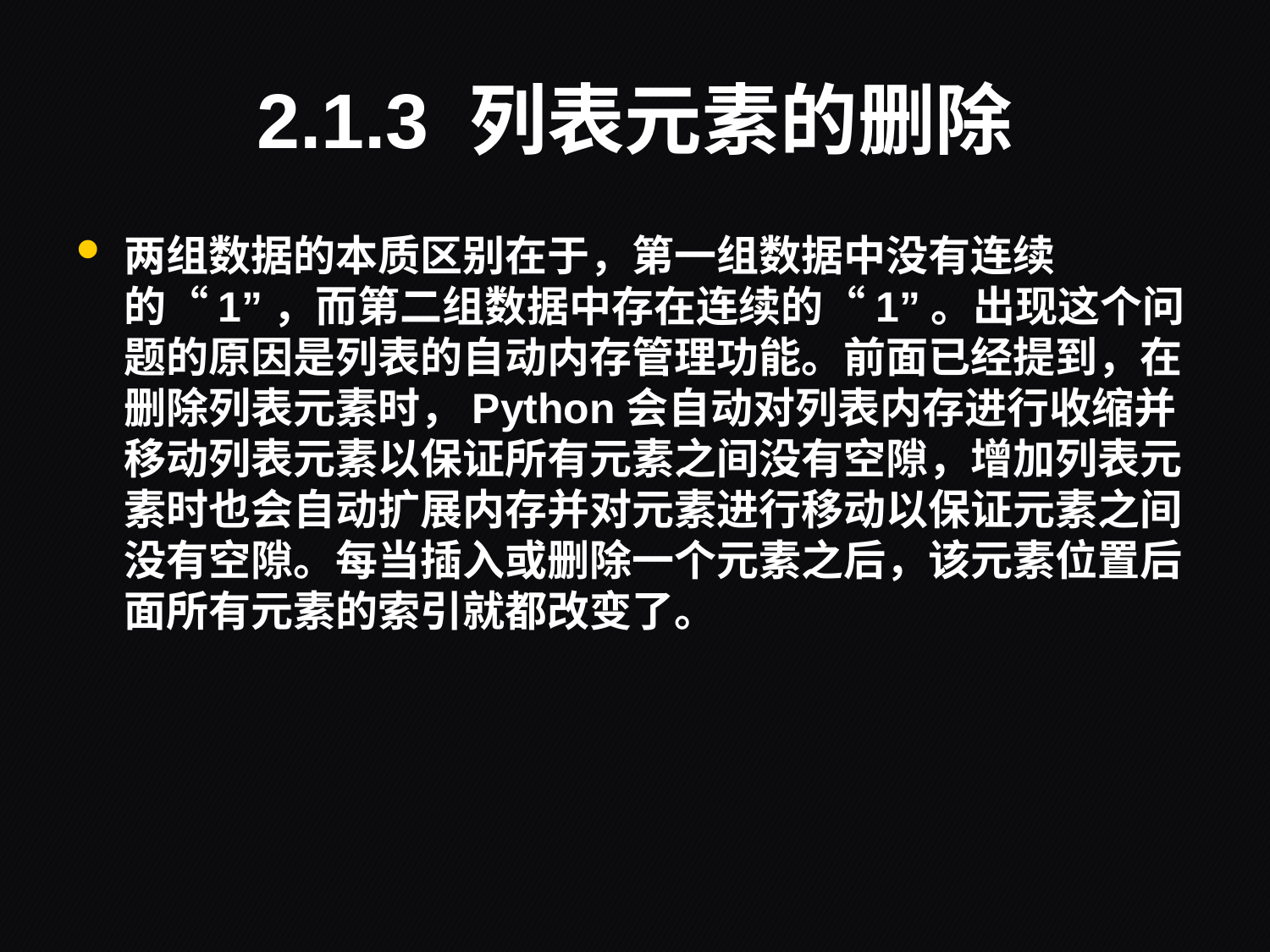

# 2.1.3 列表元素的删除
两组数据的本质区别在于，第一组数据中没有连续的“1”，而第二组数据中存在连续的“1”。出现这个问题的原因是列表的自动内存管理功能。前面已经提到，在删除列表元素时，Python会自动对列表内存进行收缩并移动列表元素以保证所有元素之间没有空隙，增加列表元素时也会自动扩展内存并对元素进行移动以保证元素之间没有空隙。每当插入或删除一个元素之后，该元素位置后面所有元素的索引就都改变了。